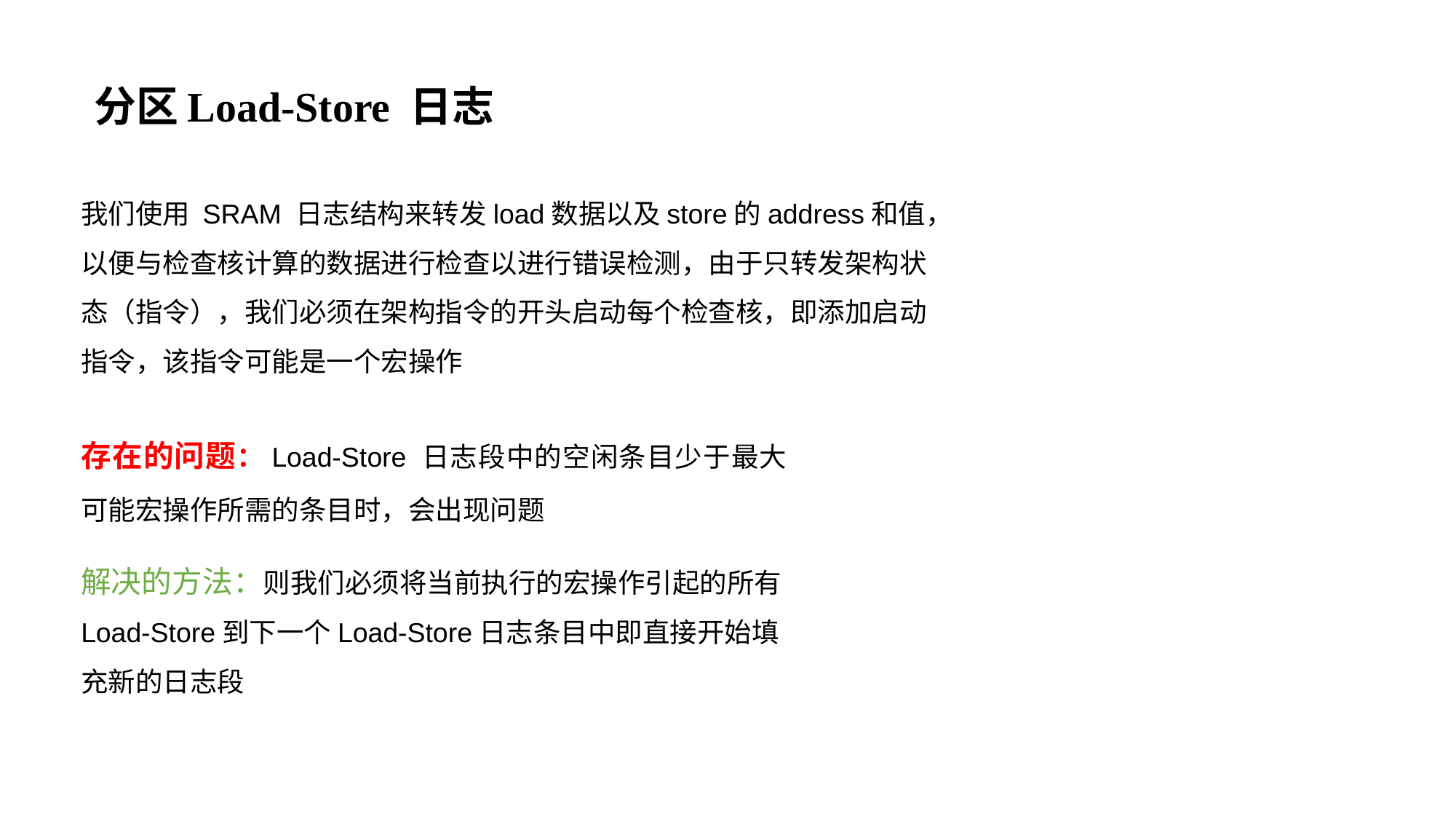

# 分区Load-Store 日志
我们使用 SRAM 日志结构来转发load数据以及store的address和值，以便与检查核计算的数据进行检查以进行错误检测，由于只转发架构状态（指令），我们必须在架构指令的开头启动每个检查核，即添加启动指令，该指令可能是一个宏操作

存在的问题：Load-Store 日志段中的空闲条目少于最大可能宏操作所需的条目时，会出现问题
解决的方法：则我们必须将当前执行的宏操作引起的所有Load-Store到下一个Load-Store日志条目中即直接开始填充新的日志段